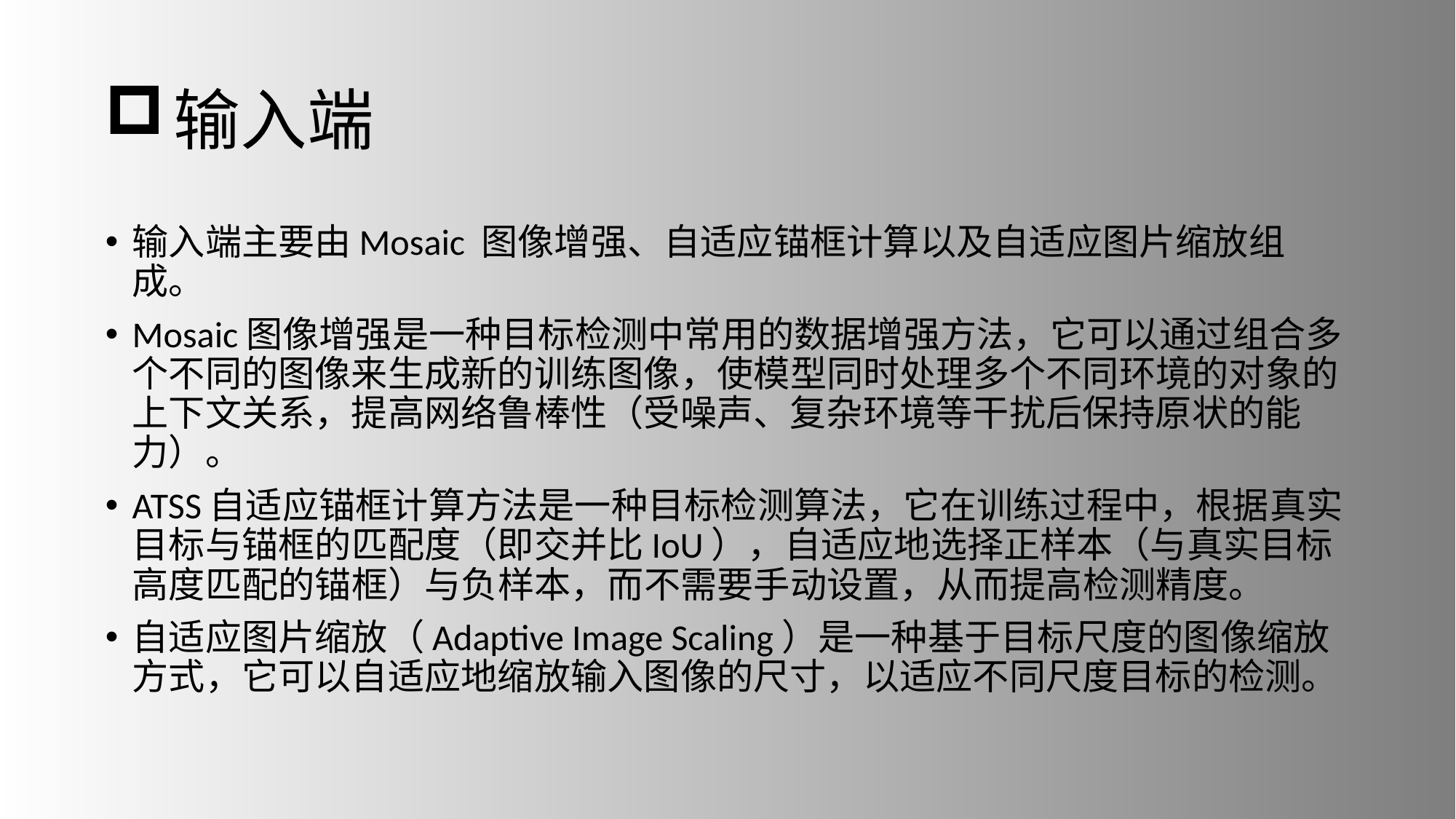

# 输入端
输入端主要由Mosaic 图像增强、自适应锚框计算以及自适应图片缩放组成。
Mosaic图像增强是一种目标检测中常用的数据增强方法，它可以通过组合多个不同的图像来生成新的训练图像，使模型同时处理多个不同环境的对象的上下文关系，提高网络鲁棒性（受噪声、复杂环境等干扰后保持原状的能力）。
ATSS自适应锚框计算方法是一种目标检测算法，它在训练过程中，根据真实目标与锚框的匹配度（即交并比IoU），自适应地选择正样本（与真实目标高度匹配的锚框）与负样本，而不需要手动设置，从而提高检测精度。
自适应图片缩放（Adaptive Image Scaling）是一种基于目标尺度的图像缩放方式，它可以自适应地缩放输入图像的尺寸，以适应不同尺度目标的检测。